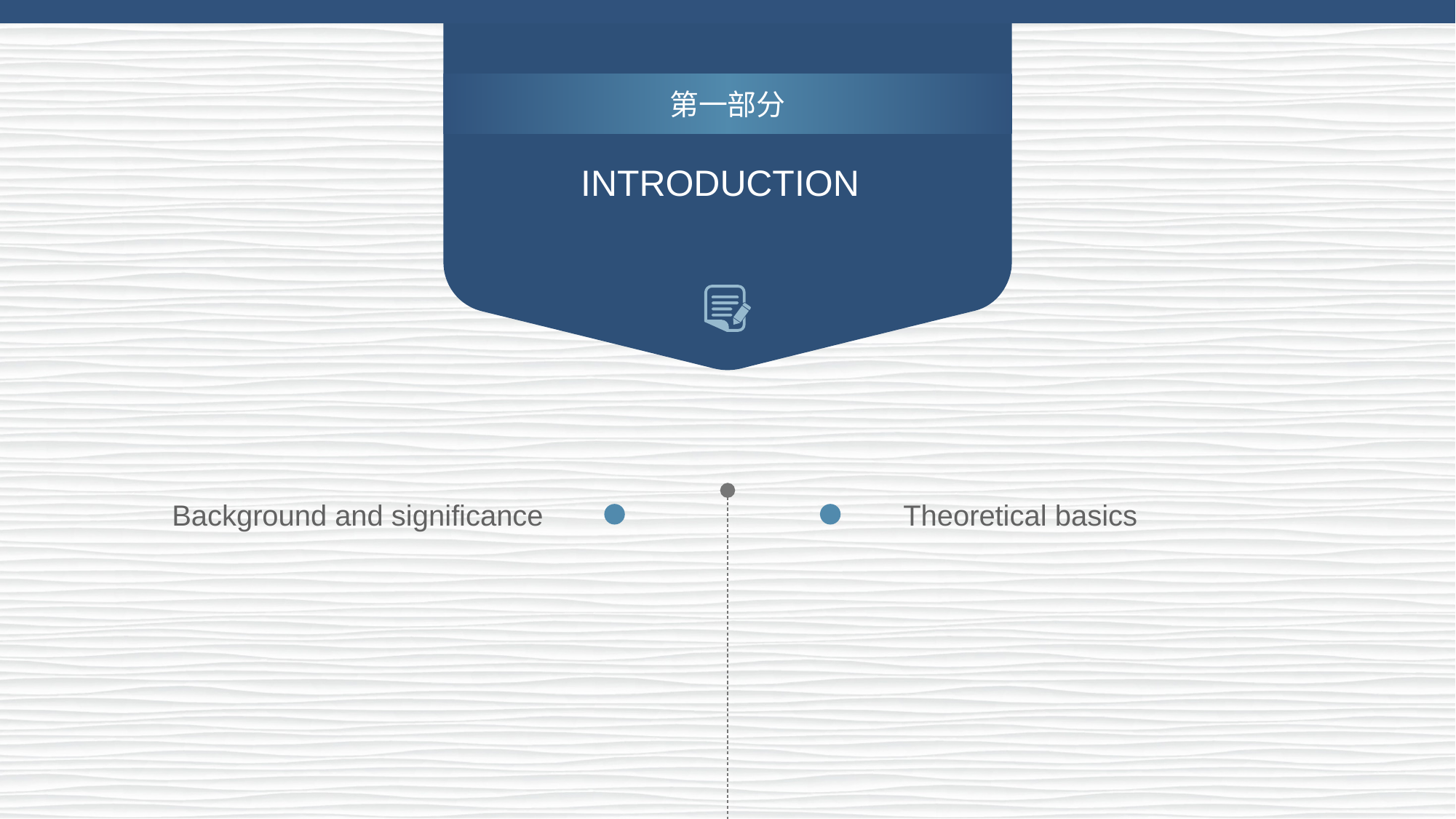

第一部分
INTRODUCTION

Theoretical basics
Background and significance